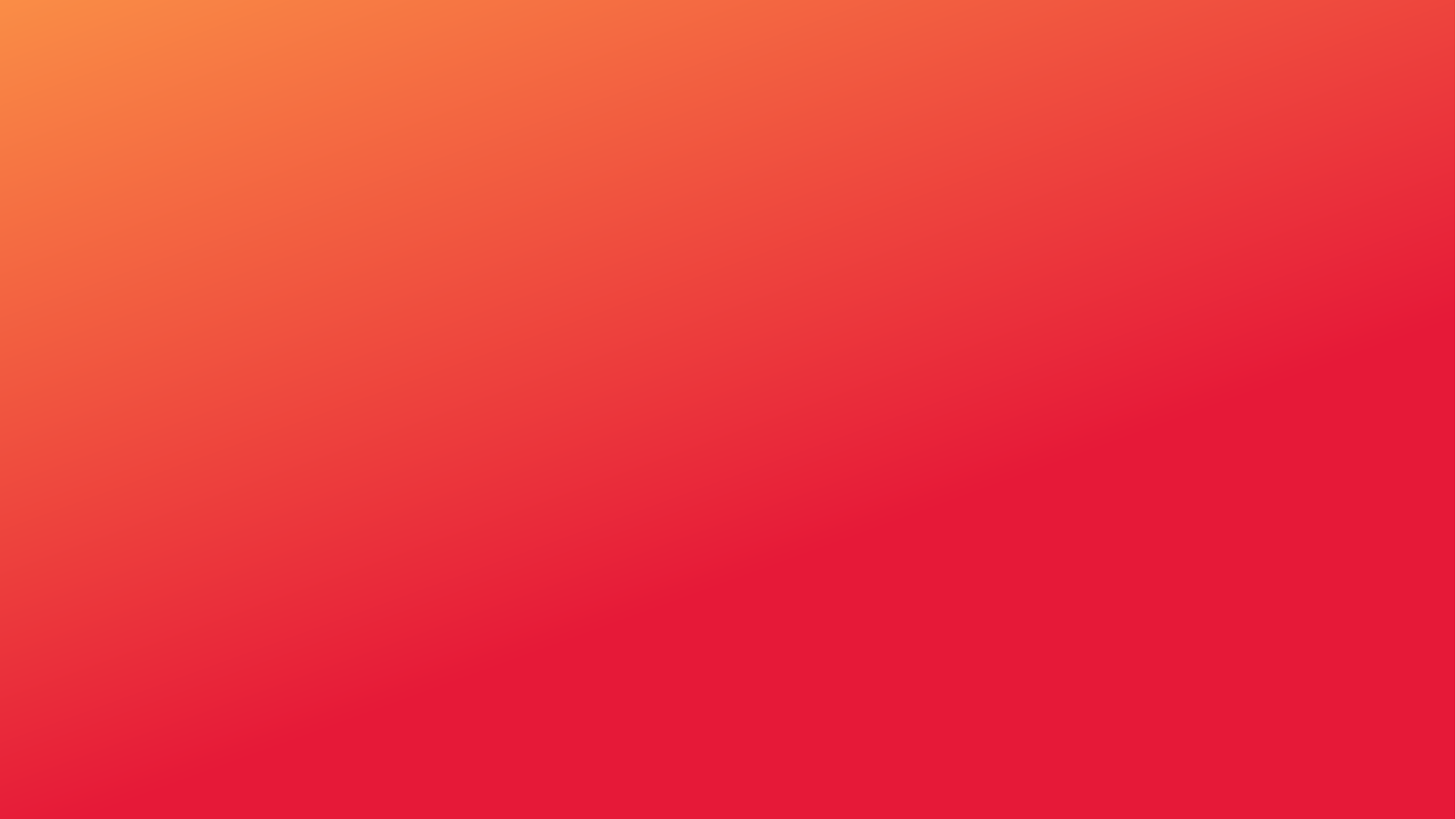

LinkedIn Jun Report
페이지 및 컨텐츠 지표 현황 분석